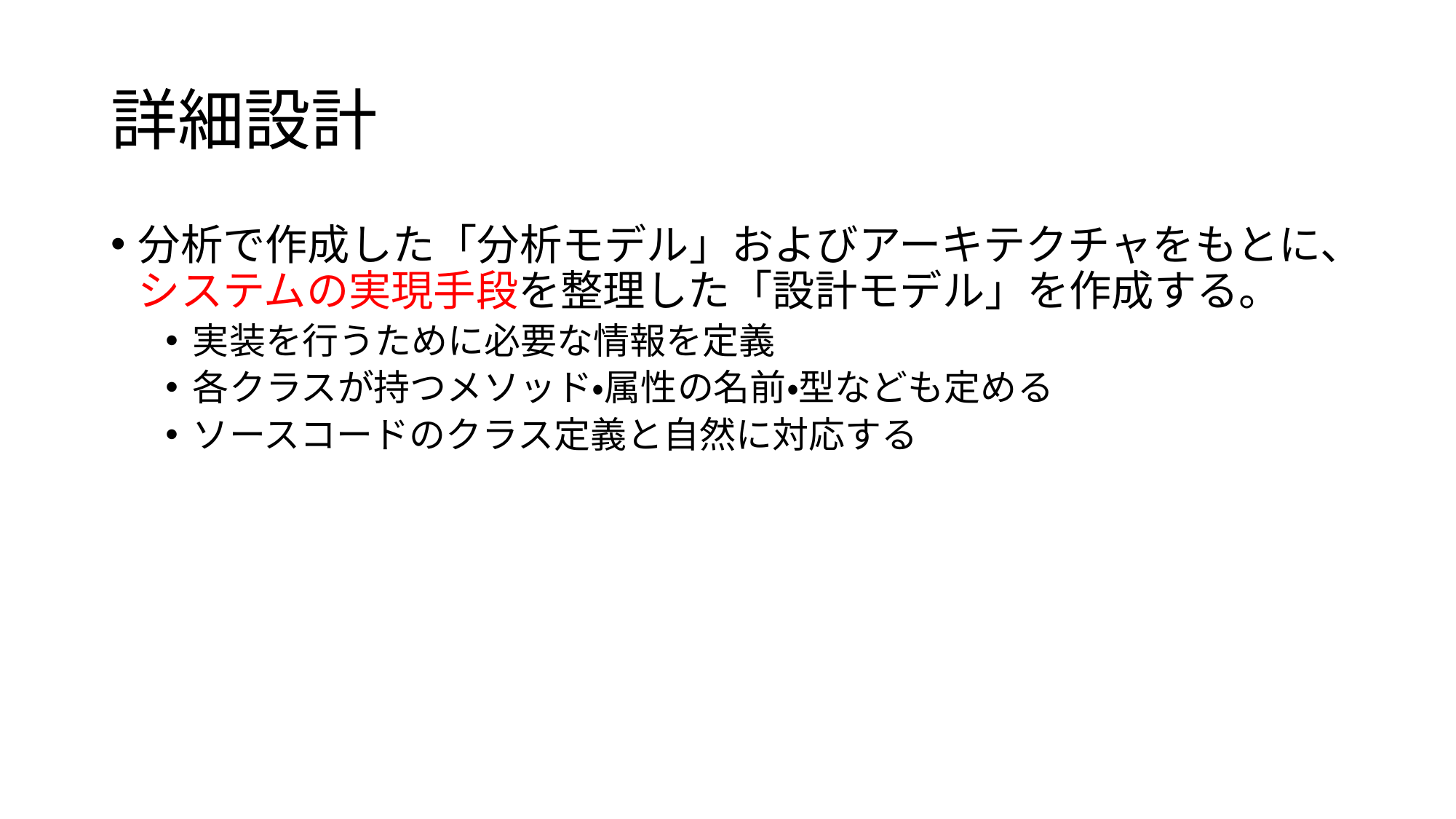

# 詳細設計
分析で作成した「分析モデル」およびアーキテクチャをもとに、システムの実現手段を整理した「設計モデル」を作成する。
実装を行うために必要な情報を定義
各クラスが持つメソッド・属性の名前・型なども定める
ソースコードのクラス定義と自然に対応する